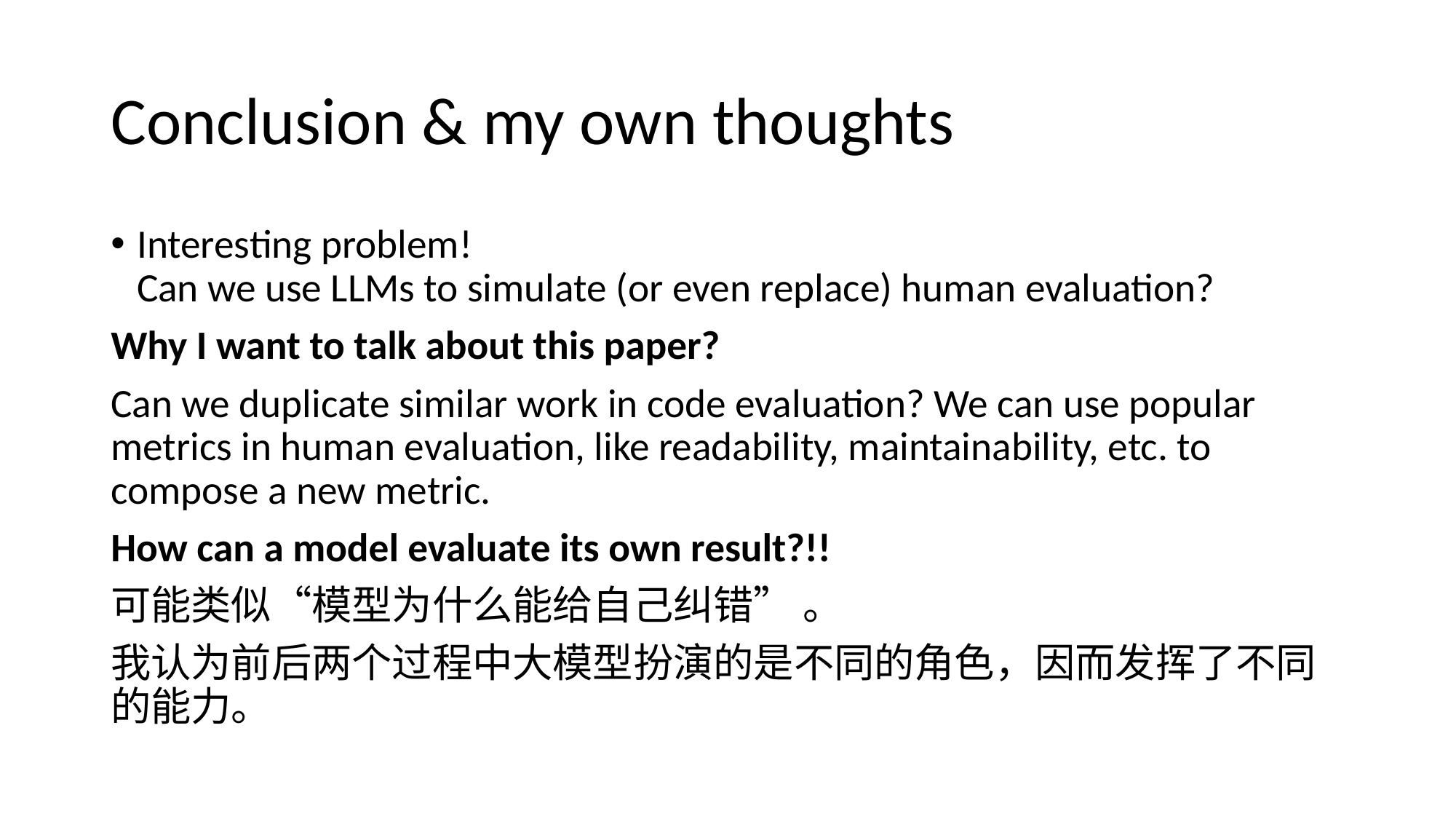

# Conclusion & my own thoughts
Interesting problem!
Can we use LLMs to simulate (or even replace) human evaluation?
Why I want to talk about this paper?
Can we duplicate similar work in code evaluation? We can use popular metrics in human evaluation, like readability, maintainability, etc. to compose a new metric.
How can a model evaluate its own result?!!
可能类似“模型为什么能给自己纠错” 。
我认为前后两个过程中大模型扮演的是不同的角色，因而发挥了不同的能力。